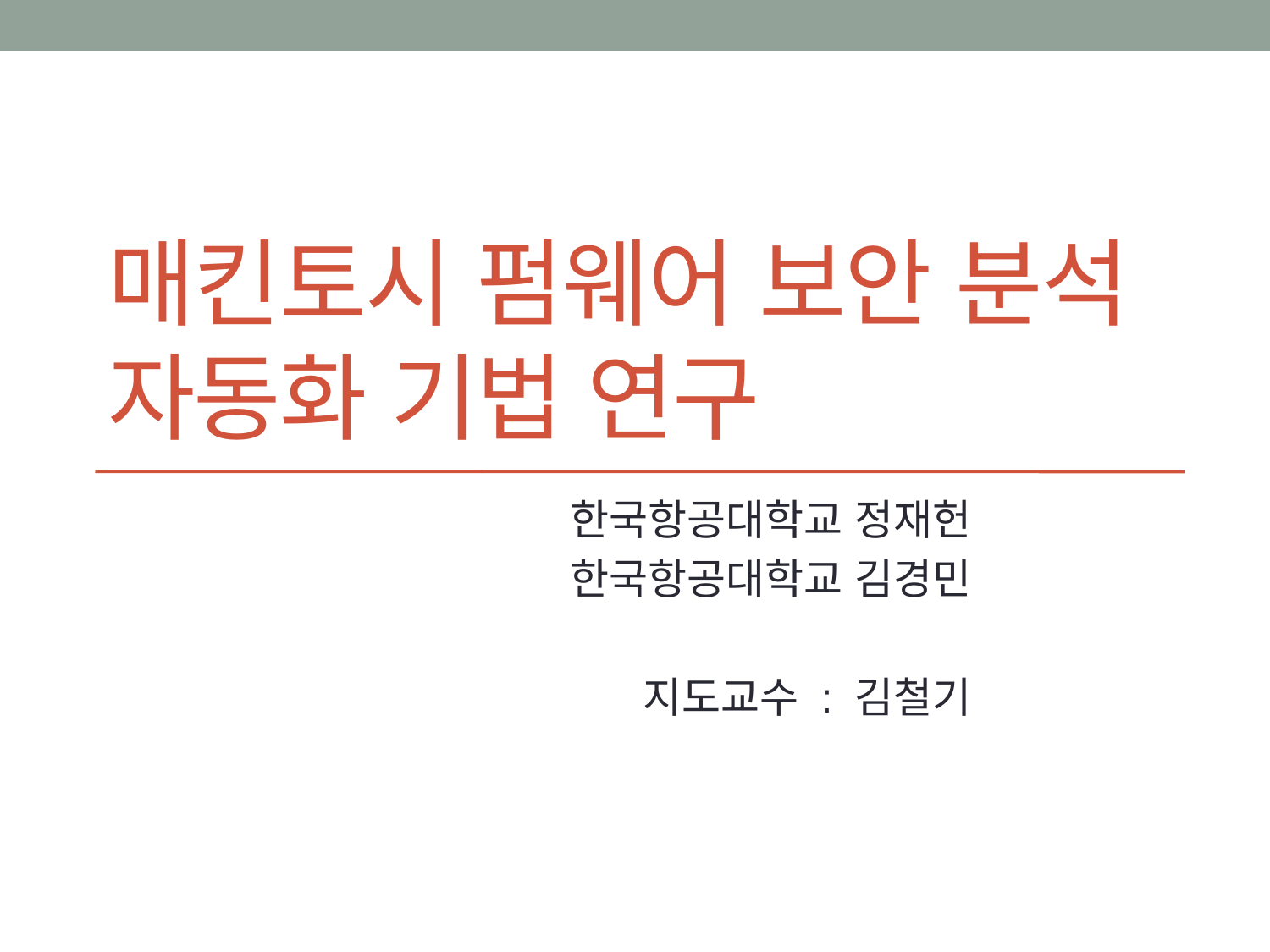

# 매킨토시 펌웨어 보안 분석 자동화 기법 연구
한국항공대학교 정재헌
한국항공대학교 김경민

지도교수 : 김철기